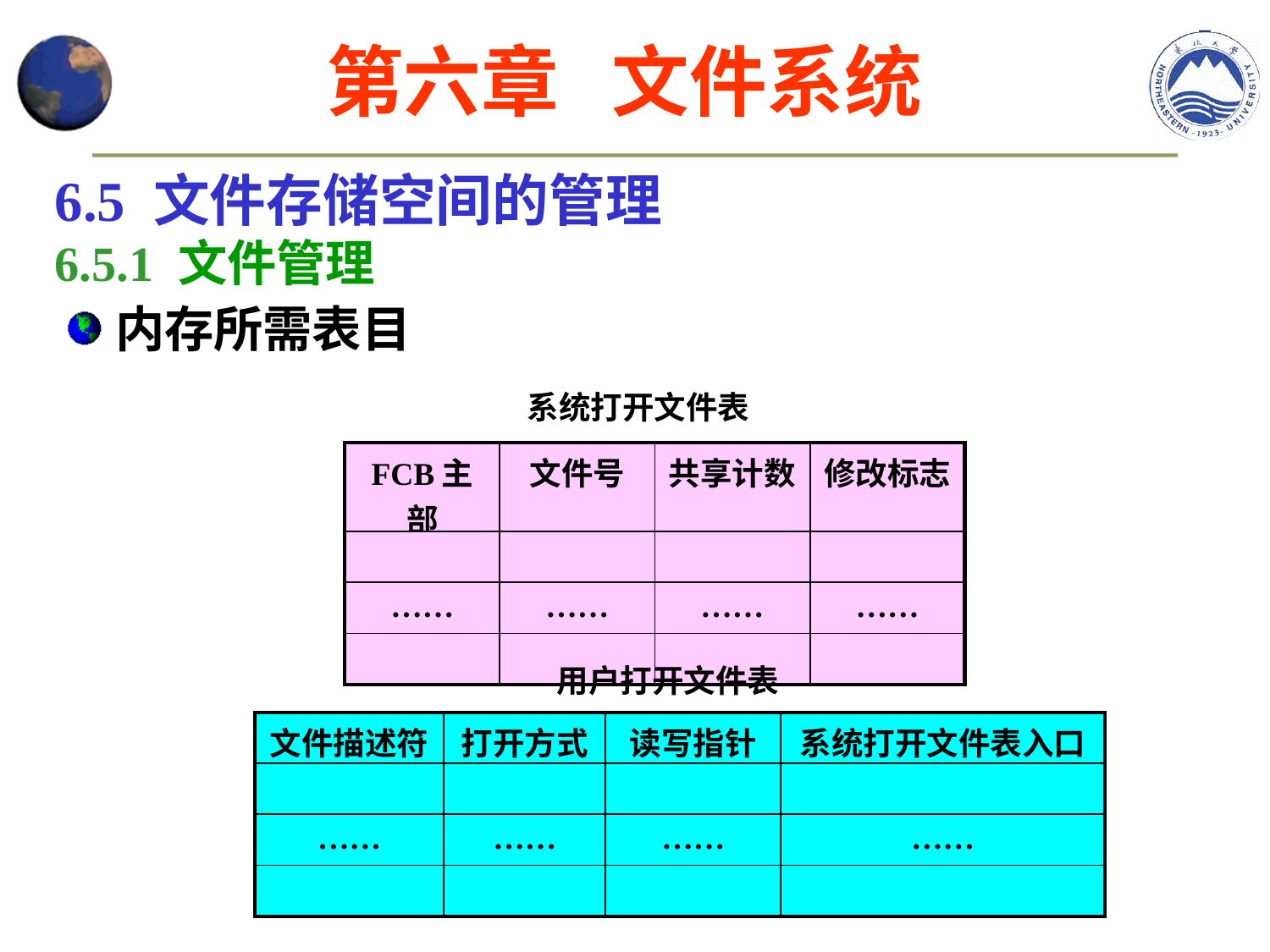

第六章   文件系统
6.5 文件存储空间的管理
6.5.1 文件管理
内存所需表目
系统打开文件表
| FCB主部 | 文件号 | 共享计数 | 修改标志 |
| --- | --- | --- | --- |
|  |  |  |  |
| …… | …… | …… | …… |
|  |  |  |  |
用户打开文件表
| 文件描述符 | 打开方式 | 读写指针 | 系统打开文件表入口 |
| --- | --- | --- | --- |
|  |  |  |  |
| …… | …… | …… | …… |
|  |  |  |  |